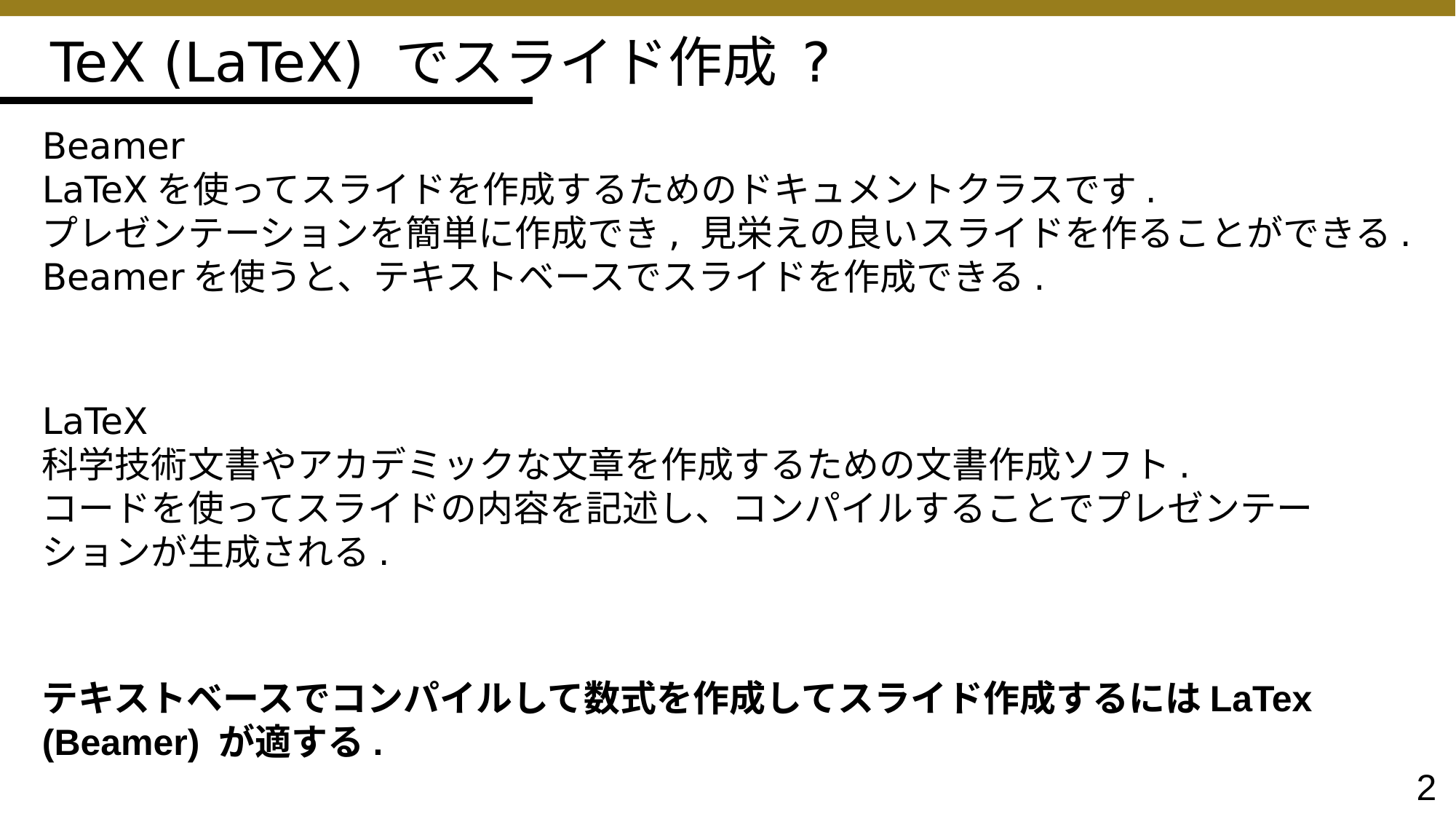

# TeX (LaTeX) でスライド作成 ?
Beamer
LaTeXを使ってスライドを作成するためのドキュメントクラスです.
プレゼンテーションを簡単に作成でき, 見栄えの良いスライドを作ることができる.
Beamerを使うと、テキストベースでスライドを作成できる.
LaTeX
科学技術文書やアカデミックな文章を作成するための文書作成ソフト.
コードを使ってスライドの内容を記述し、コンパイルすることでプレゼンテーションが生成される.
テキストベースでコンパイルして数式を作成してスライド作成するにはLaTex (Beamer) が適する.